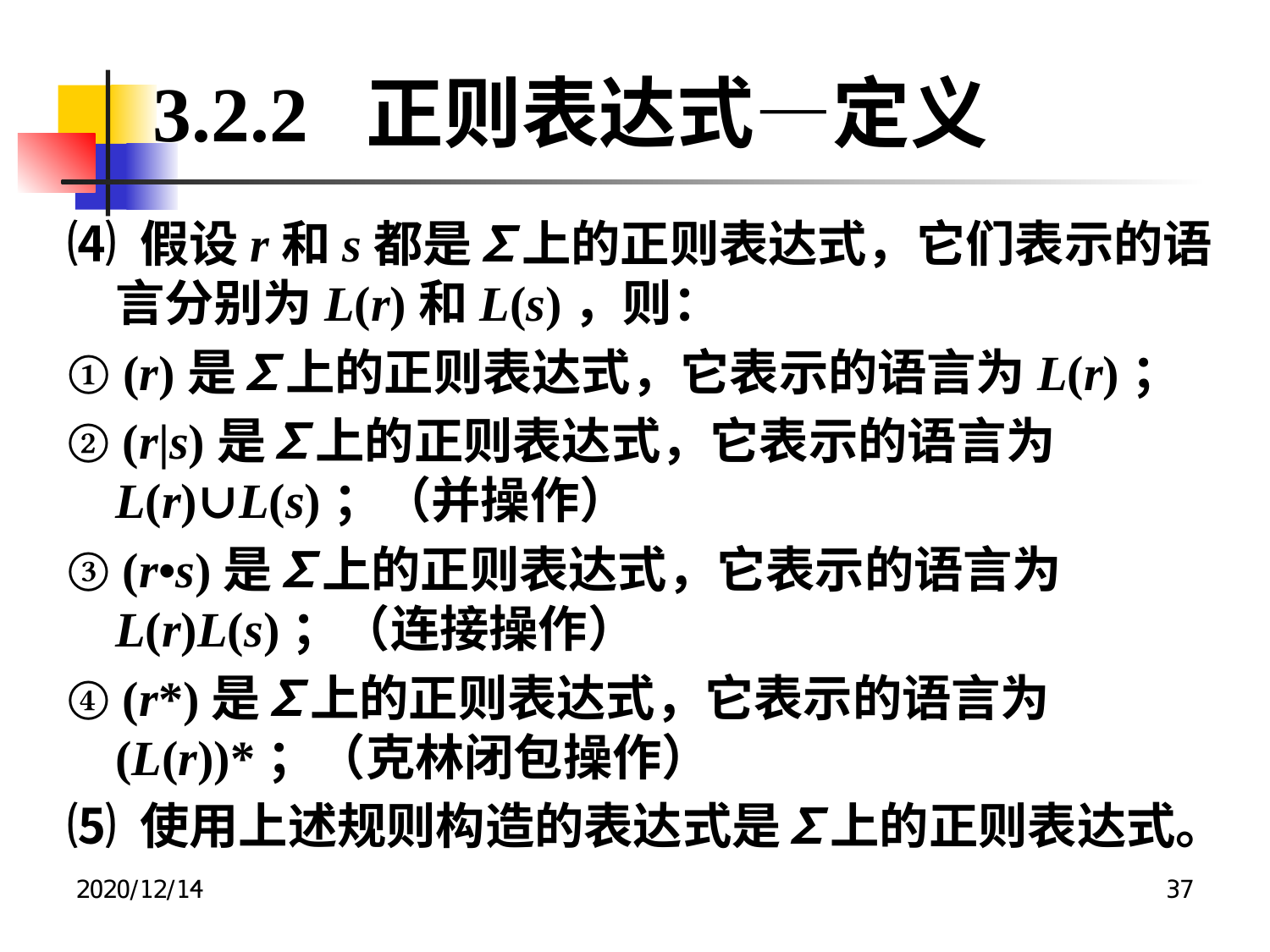

3.2.2  正则表达式—定义
⑷ 假设r和s都是∑上的正则表达式，它们表示的语言分别为L(r)和L(s)，则：
① (r)是∑上的正则表达式，它表示的语言为L(r)；
② (r|s)是∑上的正则表达式，它表示的语言为L(r)∪L(s)；（并操作）
③ (r•s)是∑上的正则表达式，它表示的语言为L(r)L(s)；（连接操作）
④ (r*)是∑上的正则表达式，它表示的语言为(L(r))*；（克林闭包操作）
⑸ 使用上述规则构造的表达式是∑上的正则表达式。
2020/12/14
37